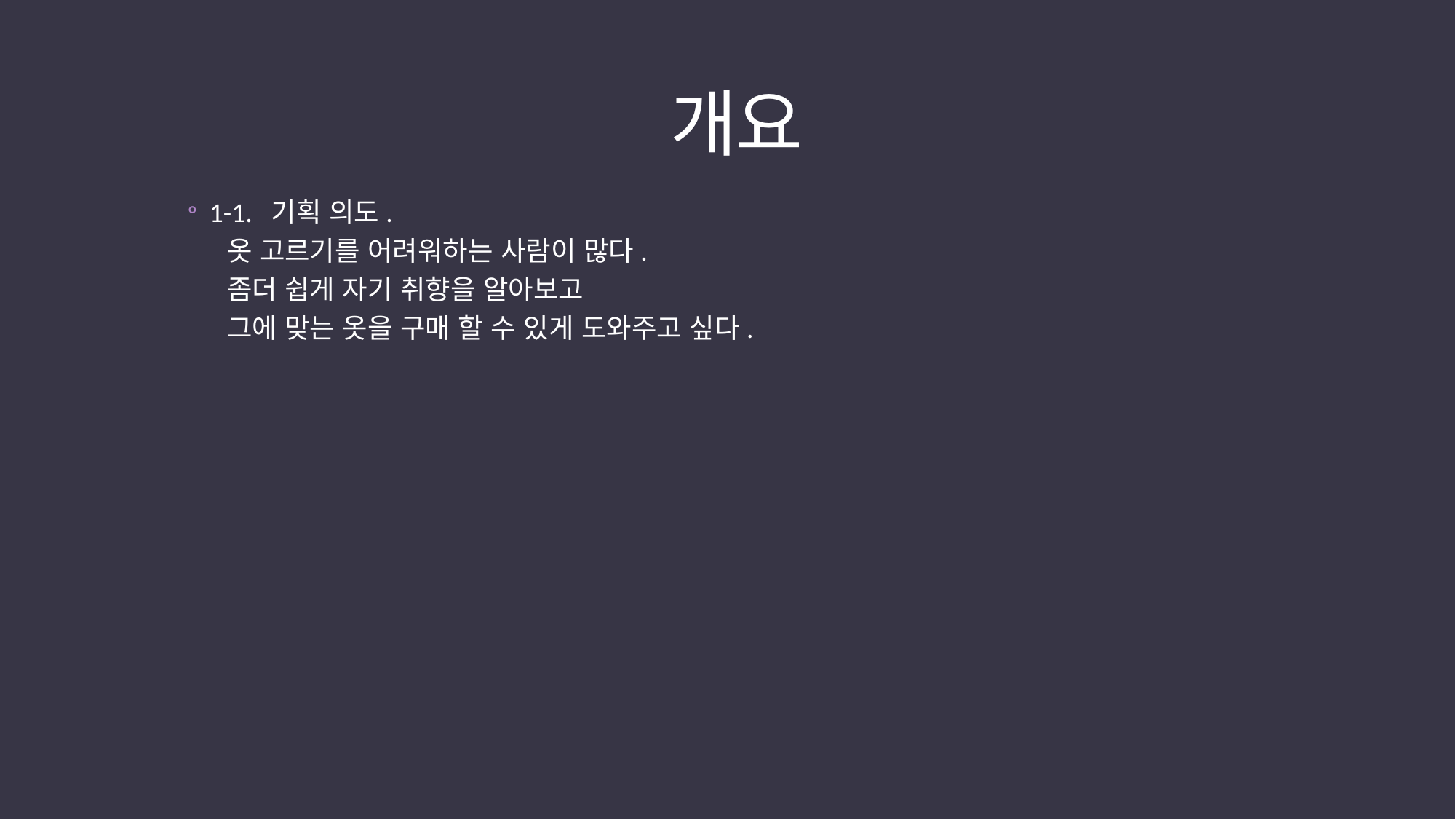

# 개요
1-1.  기획 의도.
옷 고르기를 어려워하는 사람이 많다.
좀더 쉽게 자기 취향을 알아보고
그에 맞는 옷을 구매 할 수 있게 도와주고 싶다.